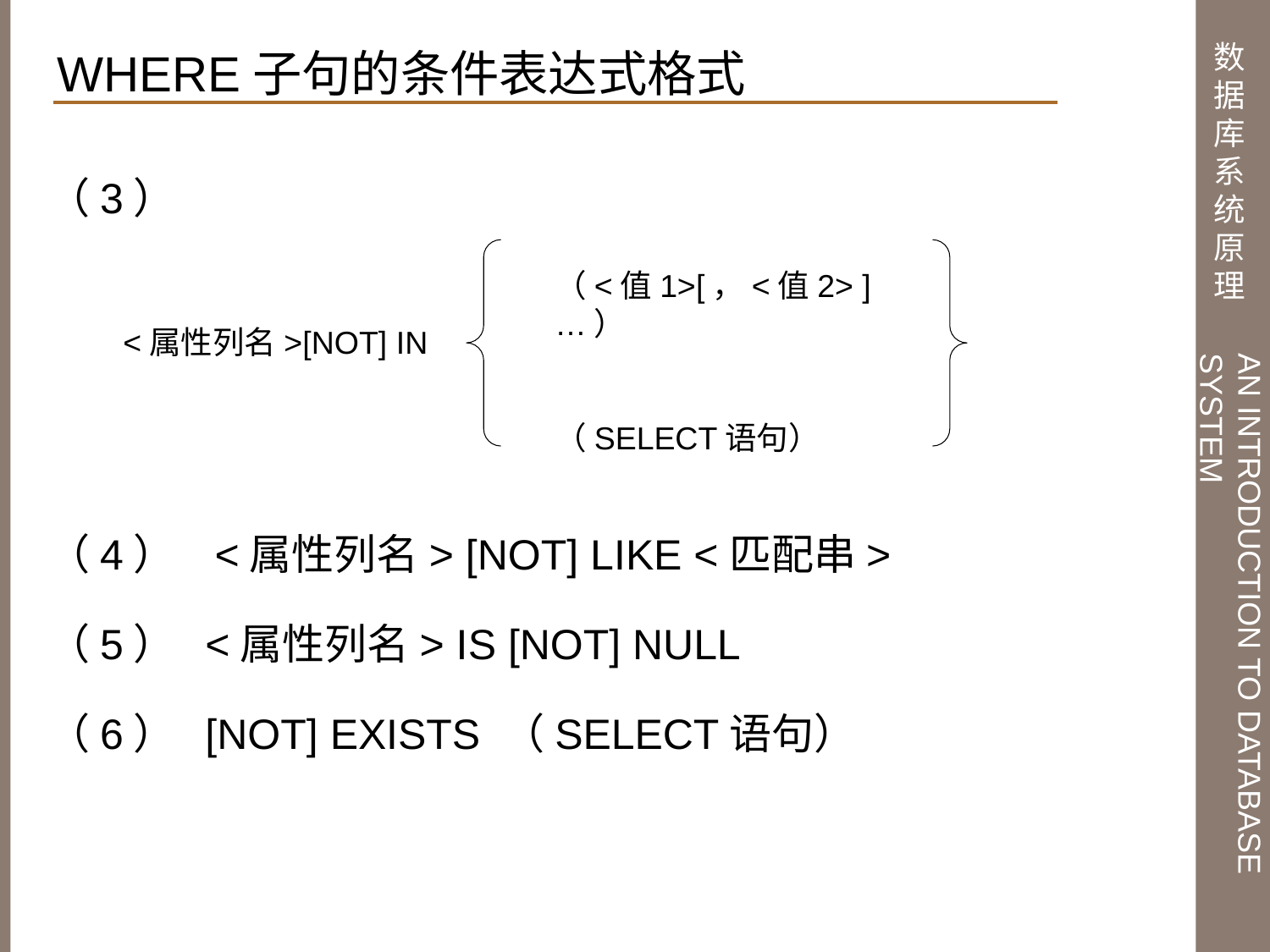

WHERE子句的条件表达式格式
（3）

（4）   <属性列名> [NOT] LIKE <匹配串>
（5）  <属性列名> IS [NOT] NULL
（6）  [NOT] EXISTS （SELECT语句）

（<值1>[，<值2> ] …）

（SELECT语句）
<属性列名>[NOT] IN